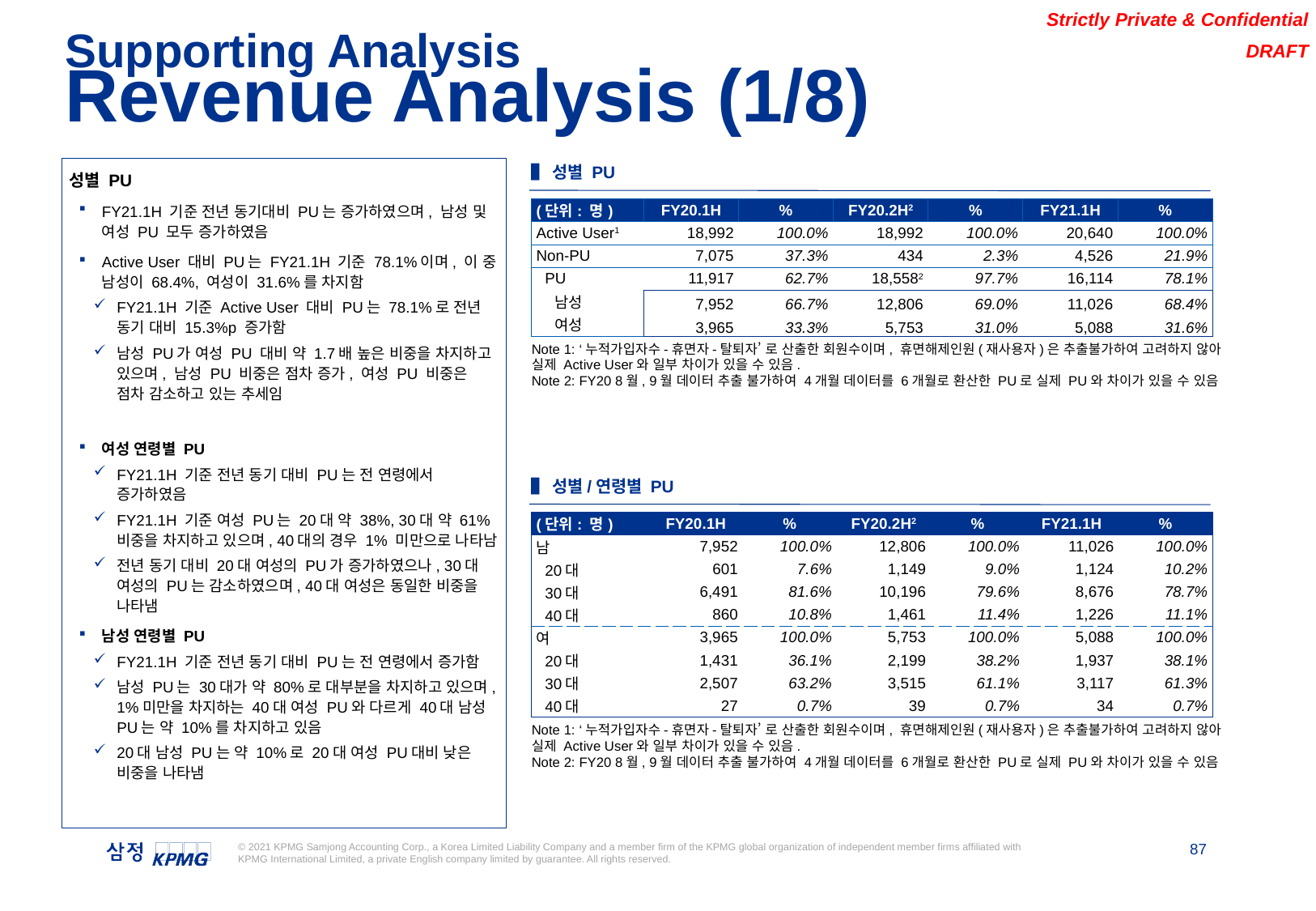

Supporting Analysis
Revenue Analysis (1/8)
▌성별 PU

성별 PU
FY21.1H 기준 전년 동기대비 PU는 증가하였으며, 남성 및 여성 PU 모두 증가하였음
Active User 대비 PU는 FY21.1H 기준 78.1%이며, 이 중 남성이 68.4%, 여성이 31.6%를 차지함
FY21.1H 기준 Active User 대비 PU는 78.1%로 전년 동기 대비 15.3%p 증가함
남성 PU가 여성 PU 대비 약 1.7배 높은 비중을 차지하고 있으며, 남성 PU 비중은 점차 증가, 여성 PU 비중은 점차 감소하고 있는 추세임

여성 연령별 PU
FY21.1H 기준 전년 동기 대비 PU는 전 연령에서 증가하였음
FY21.1H 기준 여성 PU는 20대 약 38%, 30대 약 61% 비중을 차지하고 있으며, 40대의 경우 1% 미만으로 나타남
전년 동기 대비 20대 여성의 PU가 증가하였으나, 30대 여성의 PU는 감소하였으며, 40대 여성은 동일한 비중을 나타냄
남성 연령별 PU
FY21.1H 기준 전년 동기 대비 PU는 전 연령에서 증가함
남성 PU는 30대가 약 80%로 대부분을 차지하고 있으며, 1%미만을 차지하는 40대 여성 PU와 다르게 40대 남성 PU는 약 10%를 차지하고 있음
20대 남성 PU는 약 10%로 20대 여성 PU대비 낮은 비중을 나타냄

| (단위: 명) | FY20.1H | % | FY20.2H2 | % | FY21.1H | % |
| --- | --- | --- | --- | --- | --- | --- |
| Active User1 | 18,992 | 100.0% | 18,992 | 100.0% | 20,640 | 100.0% |
| Non-PU | 7,075 | 37.3% | 434 | 2.3% | 4,526 | 21.9% |
| PU | 11,917 | 62.7% | 18,5582 | 97.7% | 16,114 | 78.1% |
| 남성 | 7,952 | 66.7% | 12,806 | 69.0% | 11,026 | 68.4% |
| 여성 | 3,965 | 33.3% | 5,753 | 31.0% | 5,088 | 31.6% |
Note 1: ‘누적가입자수-휴면자-탈퇴자’ 로 산출한 회원수이며, 휴면해제인원(재사용자)은 추출불가하여 고려하지 않아 실제 Active User와 일부 차이가 있을 수 있음.
Note 2: FY20 8월, 9월 데이터 추출 불가하여 4개월 데이터를 6개월로 환산한 PU로 실제 PU와 차이가 있을 수 있음
▌성별/연령별 PU

| (단위: 명) | FY20.1H | % | FY20.2H2 | % | FY21.1H | % |
| --- | --- | --- | --- | --- | --- | --- |
| 남 | 7,952 | 100.0% | 12,806 | 100.0% | 11,026 | 100.0% |
| 20대 | 601 | 7.6% | 1,149 | 9.0% | 1,124 | 10.2% |
| 30대 | 6,491 | 81.6% | 10,196 | 79.6% | 8,676 | 78.7% |
| 40대 | 860 | 10.8% | 1,461 | 11.4% | 1,226 | 11.1% |
| 여 | 3,965 | 100.0% | 5,753 | 100.0% | 5,088 | 100.0% |
| 20대 | 1,431 | 36.1% | 2,199 | 38.2% | 1,937 | 38.1% |
| 30대 | 2,507 | 63.2% | 3,515 | 61.1% | 3,117 | 61.3% |
| 40대 | 27 | 0.7% | 39 | 0.7% | 34 | 0.7% |
Note 1: ‘누적가입자수-휴면자-탈퇴자’ 로 산출한 회원수이며, 휴면해제인원(재사용자)은 추출불가하여 고려하지 않아 실제 Active User와 일부 차이가 있을 수 있음.
Note 2: FY20 8월, 9월 데이터 추출 불가하여 4개월 데이터를 6개월로 환산한 PU로 실제 PU와 차이가 있을 수 있음